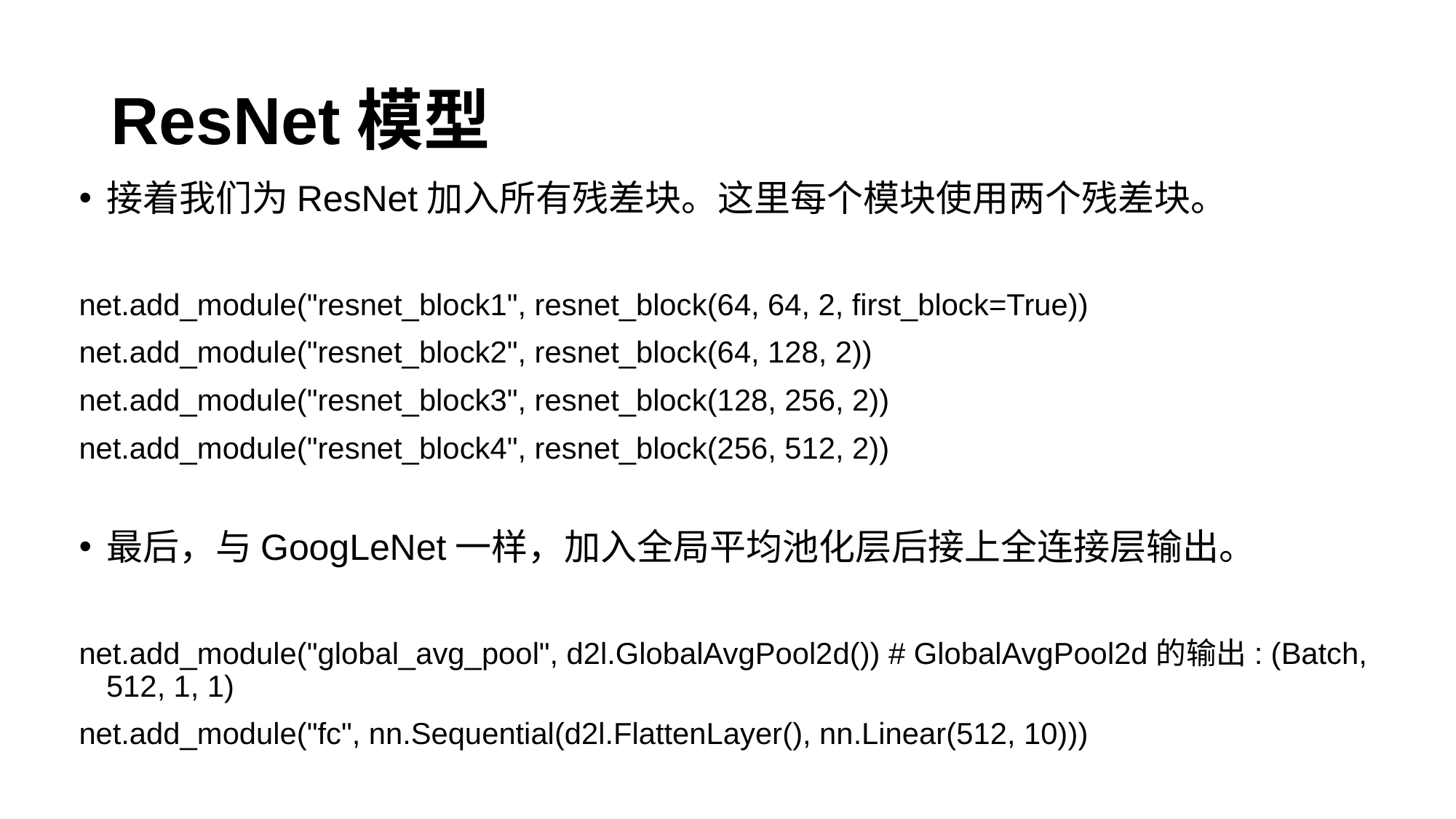

# ResNet模型
接着我们为ResNet加入所有残差块。这里每个模块使用两个残差块。

net.add_module("resnet_block1", resnet_block(64, 64, 2, first_block=True))
net.add_module("resnet_block2", resnet_block(64, 128, 2))
net.add_module("resnet_block3", resnet_block(128, 256, 2))
net.add_module("resnet_block4", resnet_block(256, 512, 2))

最后，与GoogLeNet一样，加入全局平均池化层后接上全连接层输出。

net.add_module("global_avg_pool", d2l.GlobalAvgPool2d()) # GlobalAvgPool2d的输出: (Batch, 512, 1, 1)
net.add_module("fc", nn.Sequential(d2l.FlattenLayer(), nn.Linear(512, 10)))